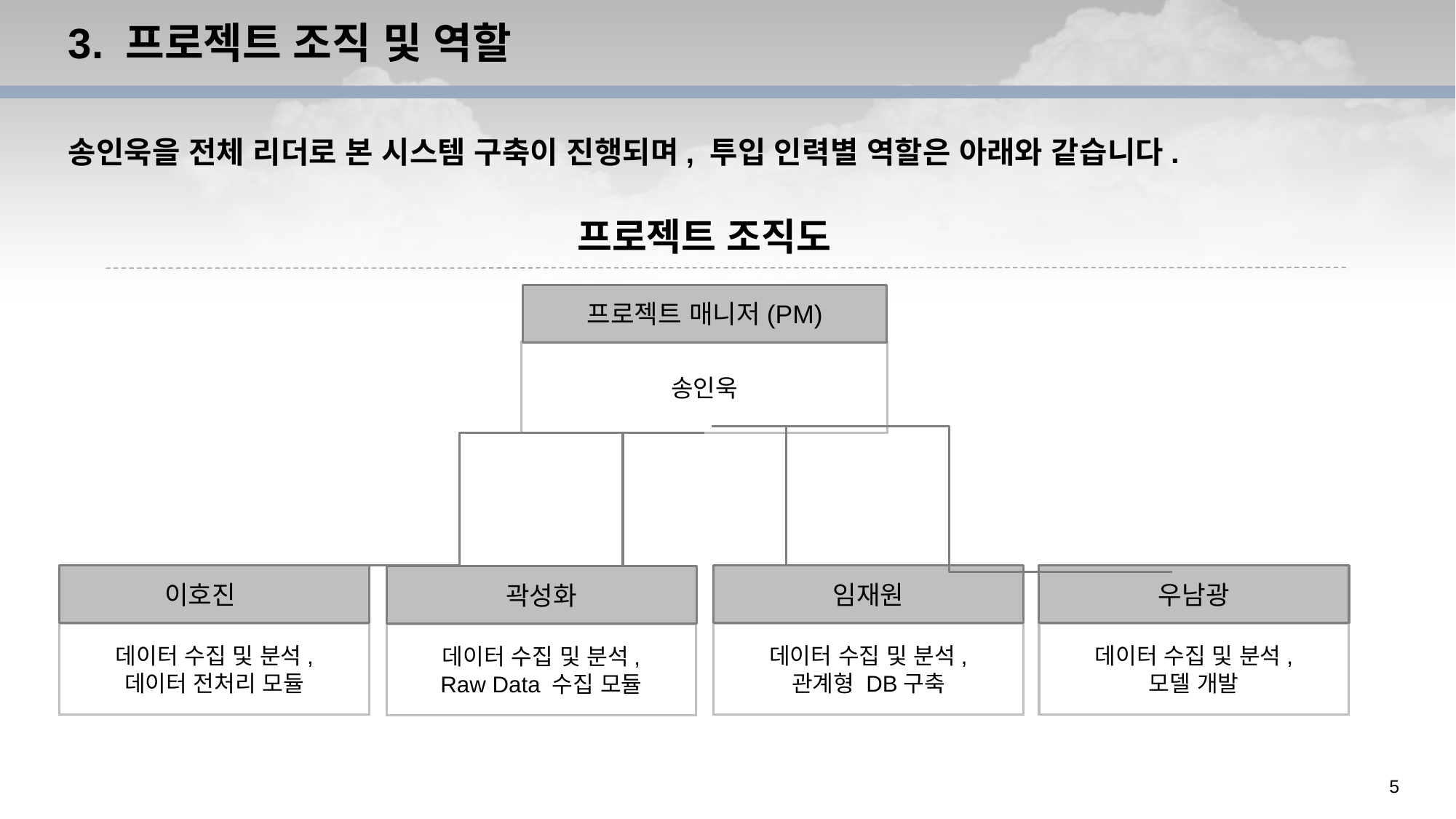

# 3. 프로젝트 조직 및 역할
송인욱을 전체 리더로 본 시스템 구축이 진행되며, 투입 인력별 역할은 아래와 같습니다.
프로젝트 조직도
프로젝트 매니저(PM)
송인욱
이호진
데이터 수집 및 분석,
데이터 전처리 모듈
임재원
데이터 수집 및 분석,
관계형 DB구축
우남광
데이터 수집 및 분석,
모델 개발
곽성화
데이터 수집 및 분석,
Raw Data 수집 모듈